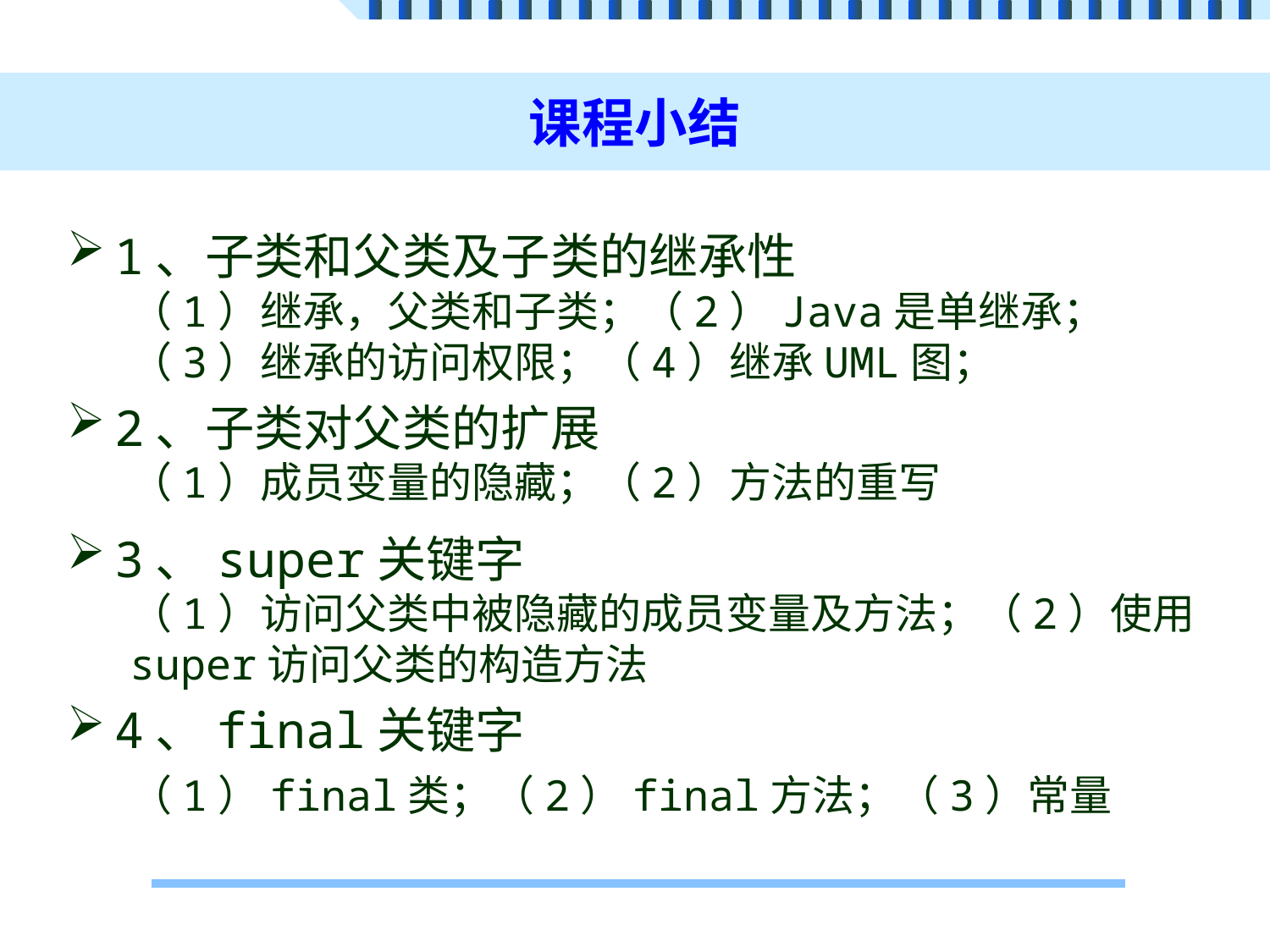

# 课程小结
1、子类和父类及子类的继承性
（1）继承，父类和子类；（2）Java是单继承；（3）继承的访问权限；（4）继承UML图；
2、子类对父类的扩展
（1）成员变量的隐藏；（2）方法的重写
3、super关键字
（1）访问父类中被隐藏的成员变量及方法；（2）使用super访问父类的构造方法
4、final关键字
（1）final类；（2）final方法；（3）常量